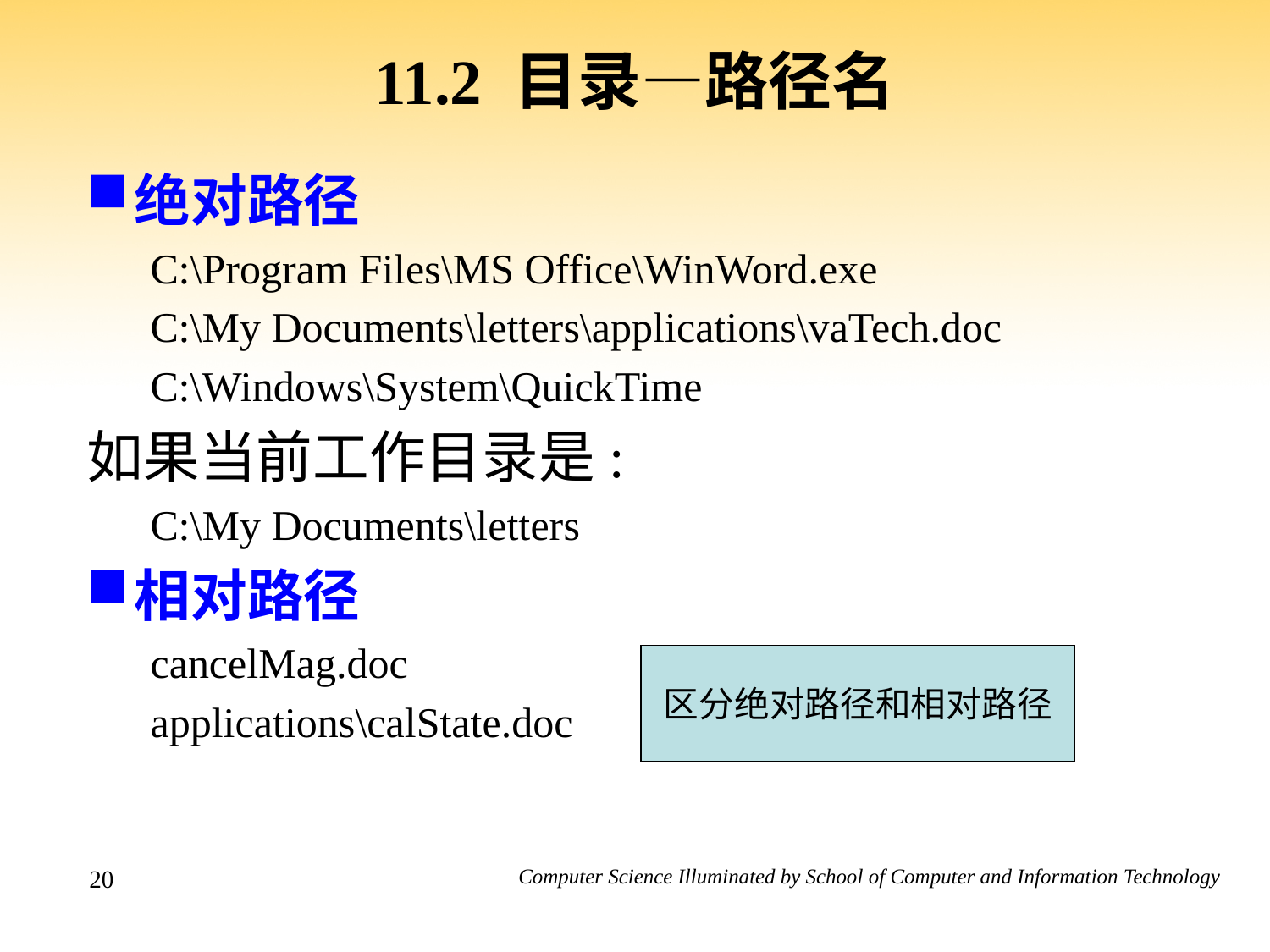

# 11.2 目录—路径名
绝对路径
C:\Program Files\MS Office\WinWord.exe
C:\My Documents\letters\applications\vaTech.doc
C:\Windows\System\QuickTime
如果当前工作目录是:
C:\My Documents\letters
相对路径
cancelMag.doc
applications\calState.doc
区分绝对路径和相对路径
20